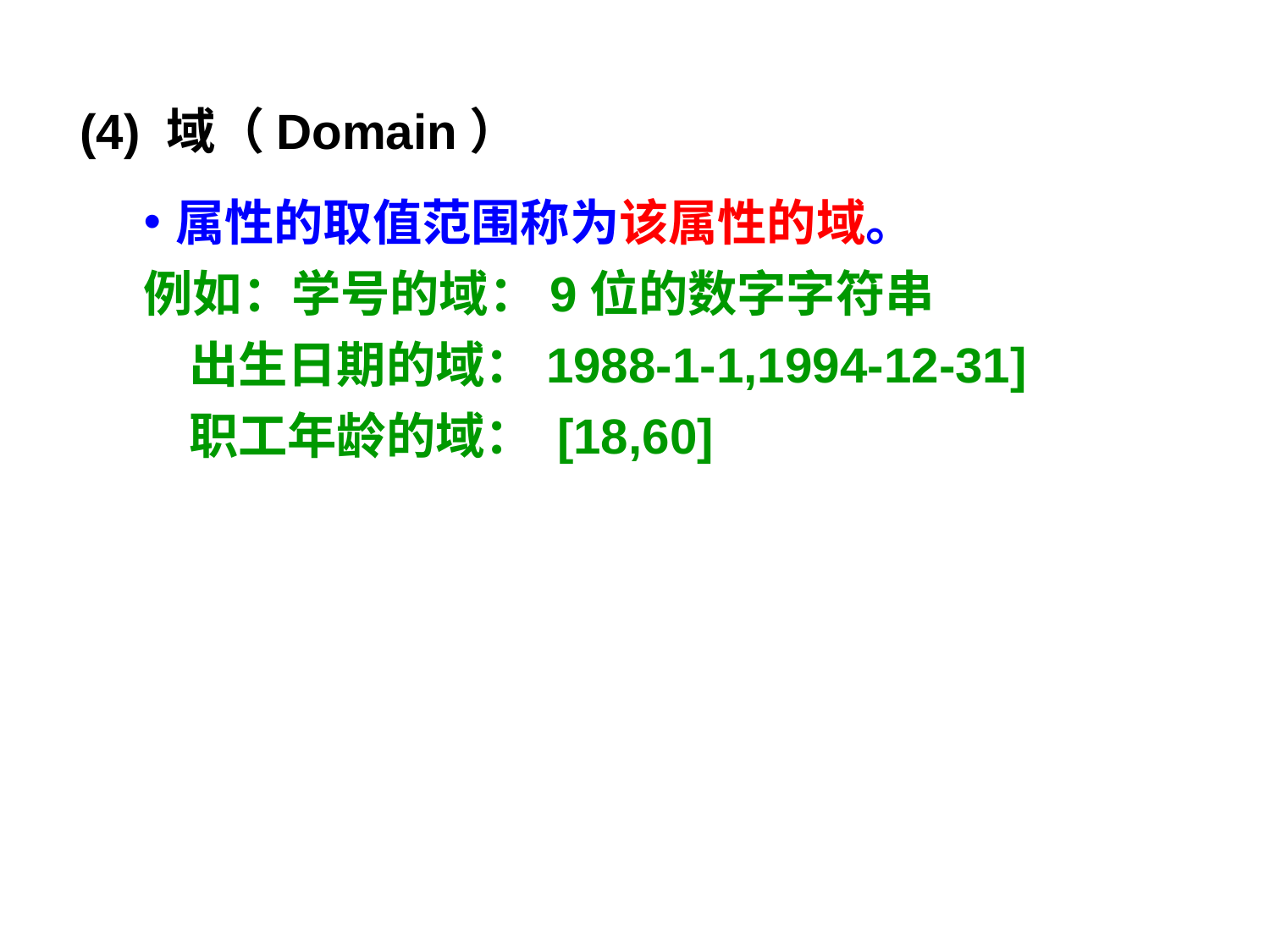

(4) 域（Domain）
属性的取值范围称为该属性的域。
例如：学号的域：9位的数字字符串
   出生日期的域：1988-1-1,1994-12-31]
   职工年龄的域： [18,60]